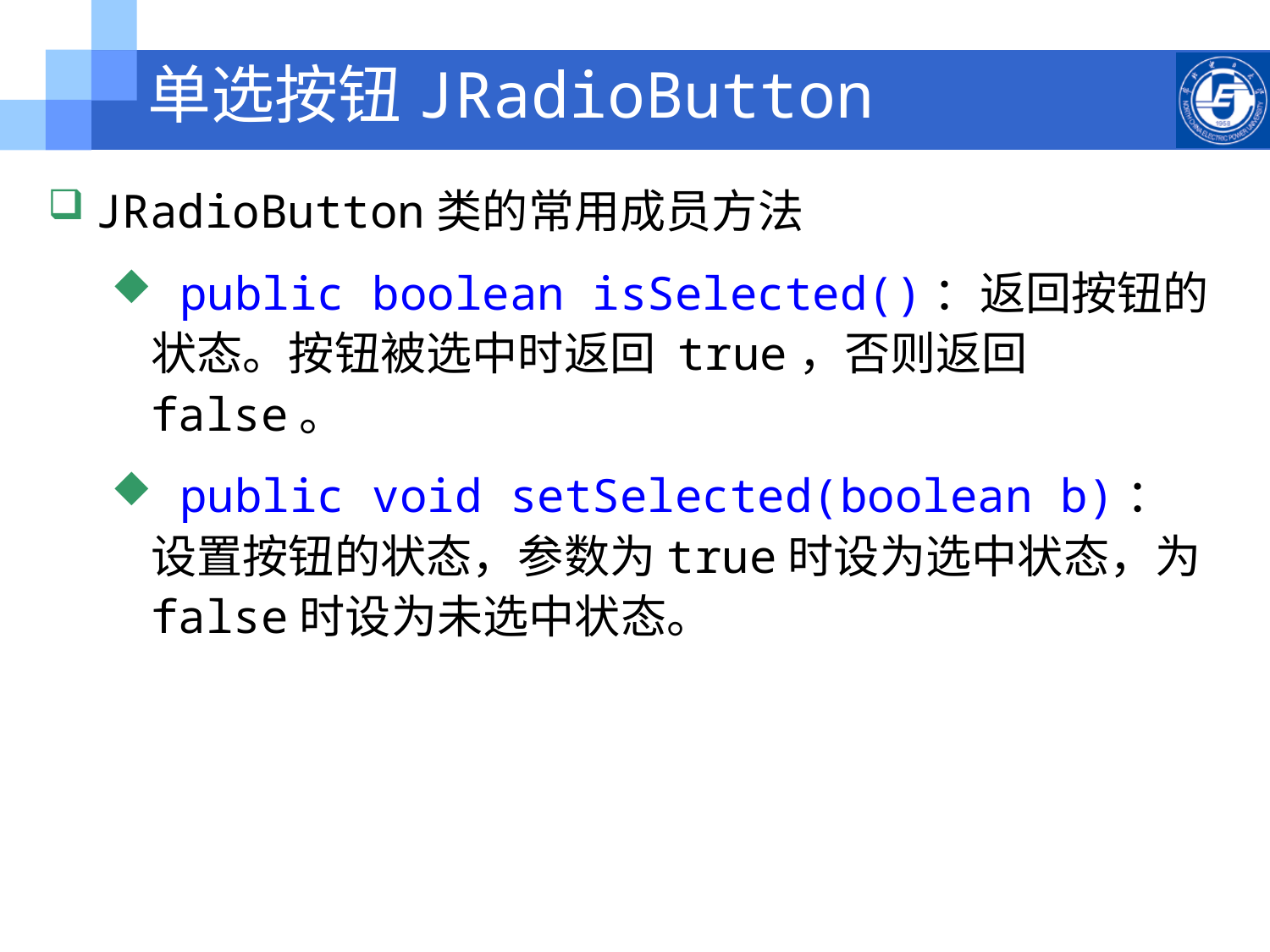

# 单选按钮JRadioButton
JRadioButton类的常用成员方法
 public boolean isSelected()：返回按钮的状态。按钮被选中时返回 true，否则返回 false。
 public void setSelected(boolean b)：设置按钮的状态，参数为true时设为选中状态，为false时设为未选中状态。